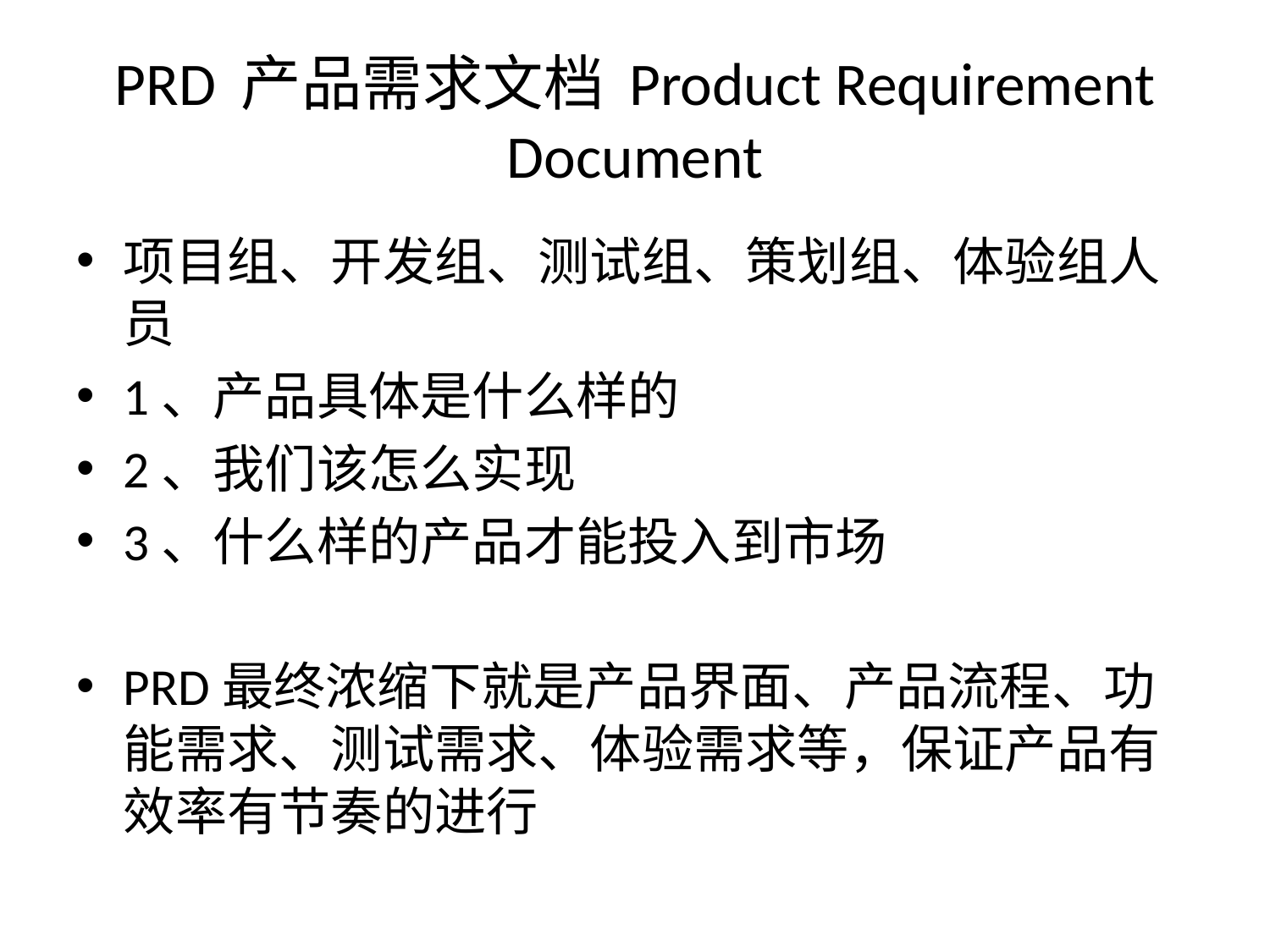

# PRD 产品需求文档 Product Requirement Document
项目组、开发组、测试组、策划组、体验组人员
1、产品具体是什么样的
2、我们该怎么实现
3、什么样的产品才能投入到市场

PRD最终浓缩下就是产品界面、产品流程、功能需求、测试需求、体验需求等，保证产品有效率有节奏的进行